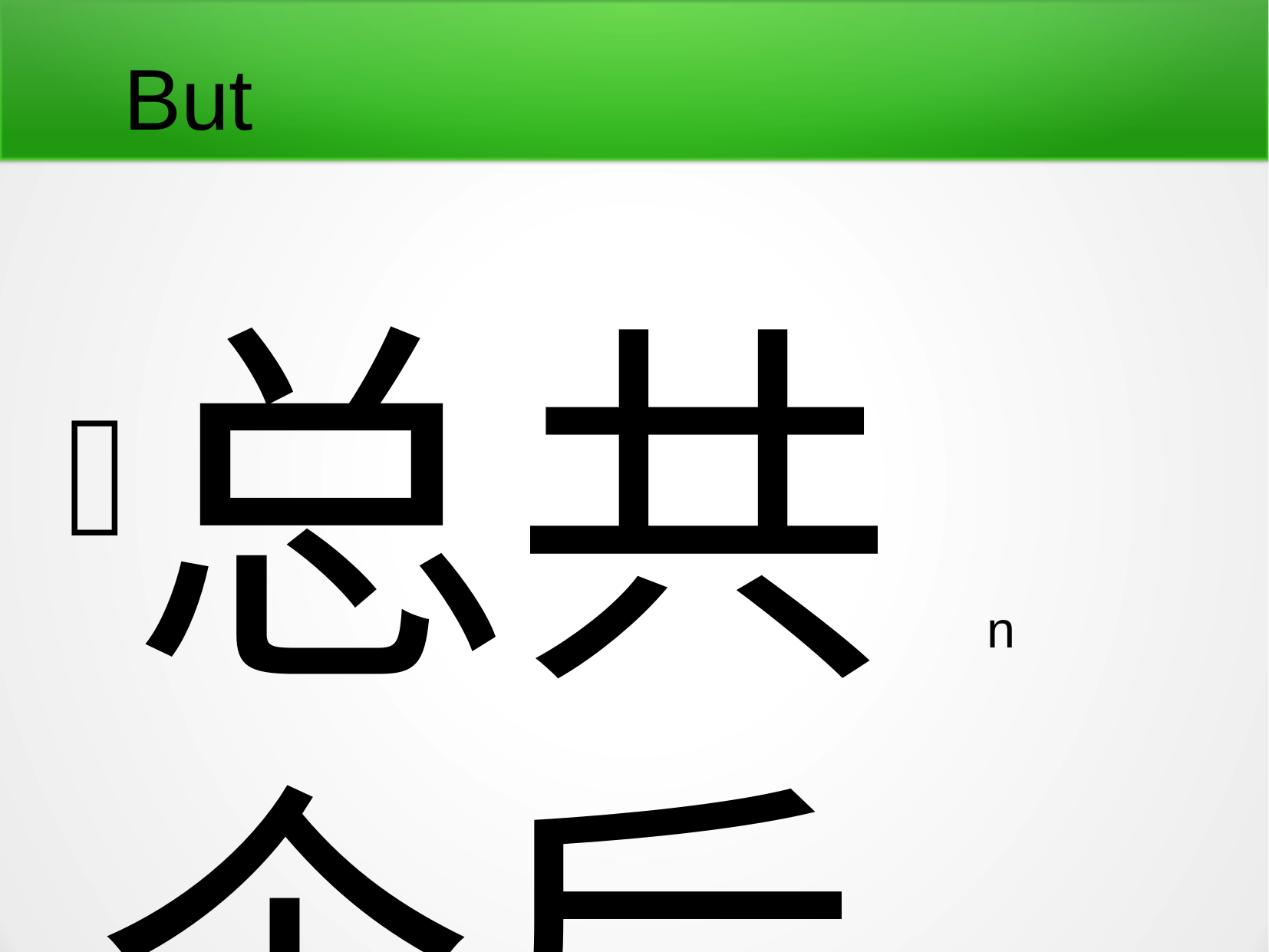

But
总共n个后缀，我们的字典树上结点数可以达到O(N^2)级别。对于比较长的字符串，普通计算机的内存还是不够用的。
必须另辟蹊径。